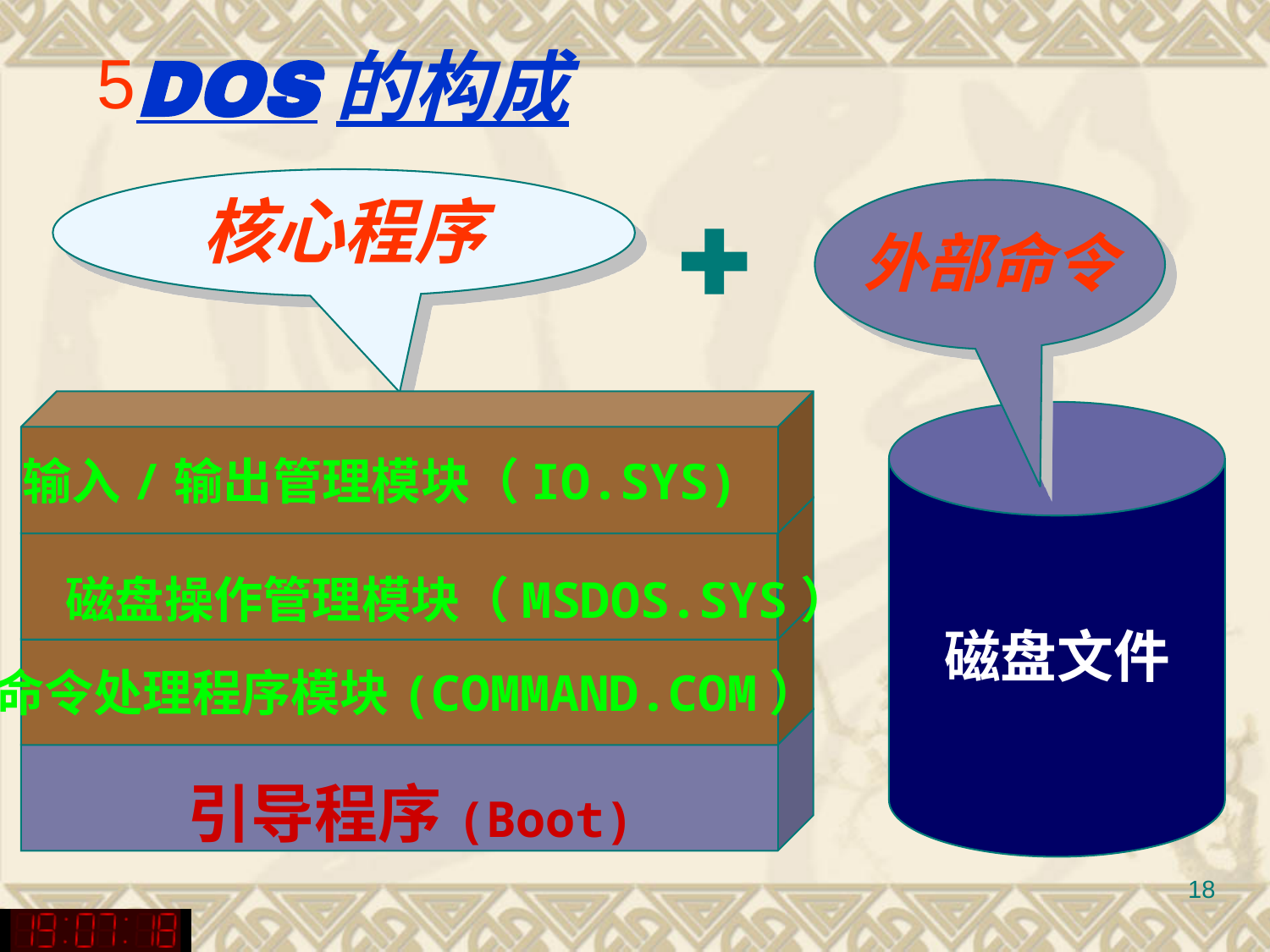

DOS的构成
核心程序
外部命令
+

输入/输出管理模块（IO.SYS)

磁盘操作管理模块（MSDOS.SYS）

命令处理程序模块(COMMAND.COM）
磁盘文件

引导程序(Boot)
18